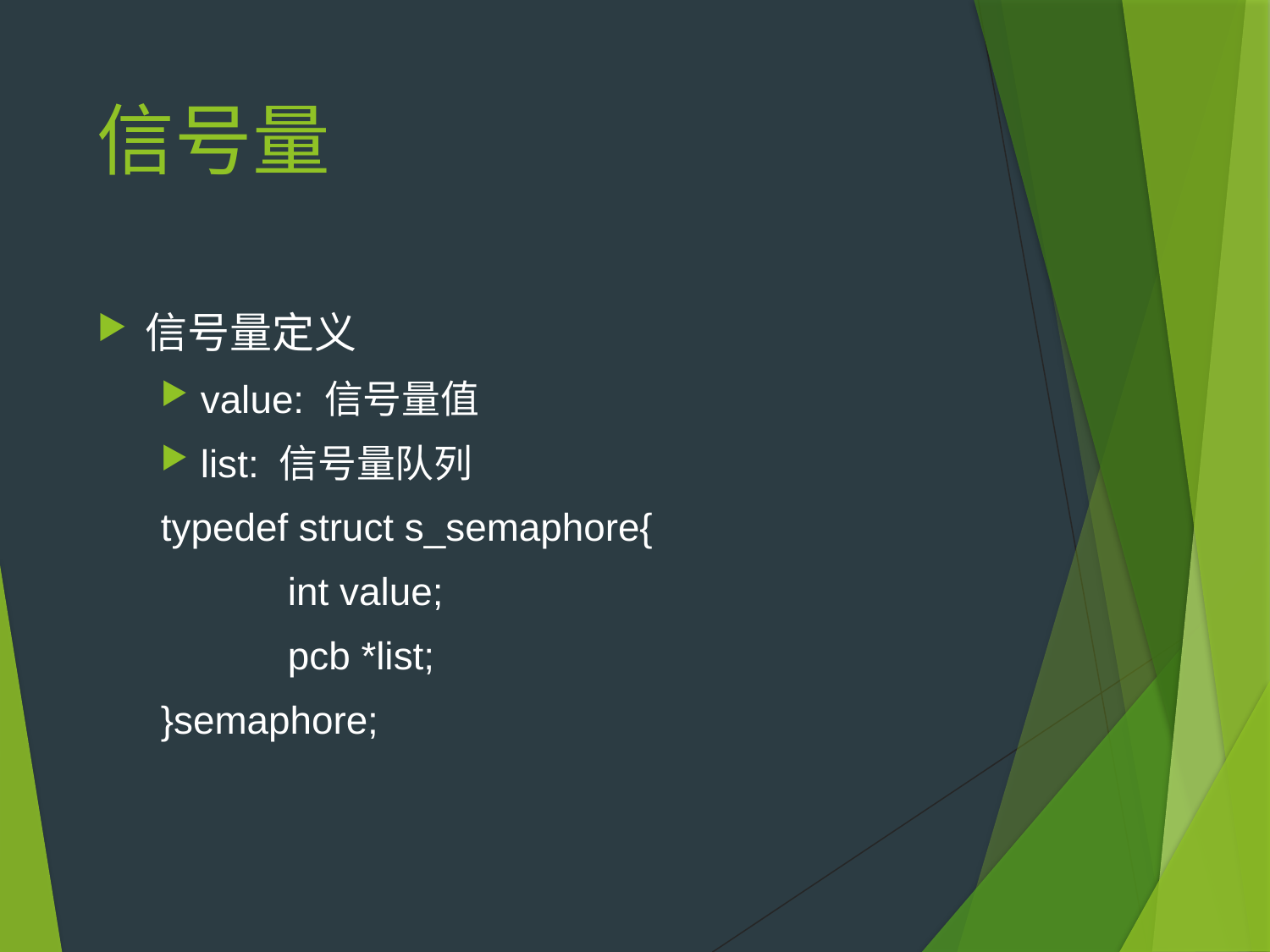

# 信号量
信号量定义
value: 信号量值
list: 信号量队列
typedef struct s_semaphore{
	int value;
	pcb *list;
}semaphore;